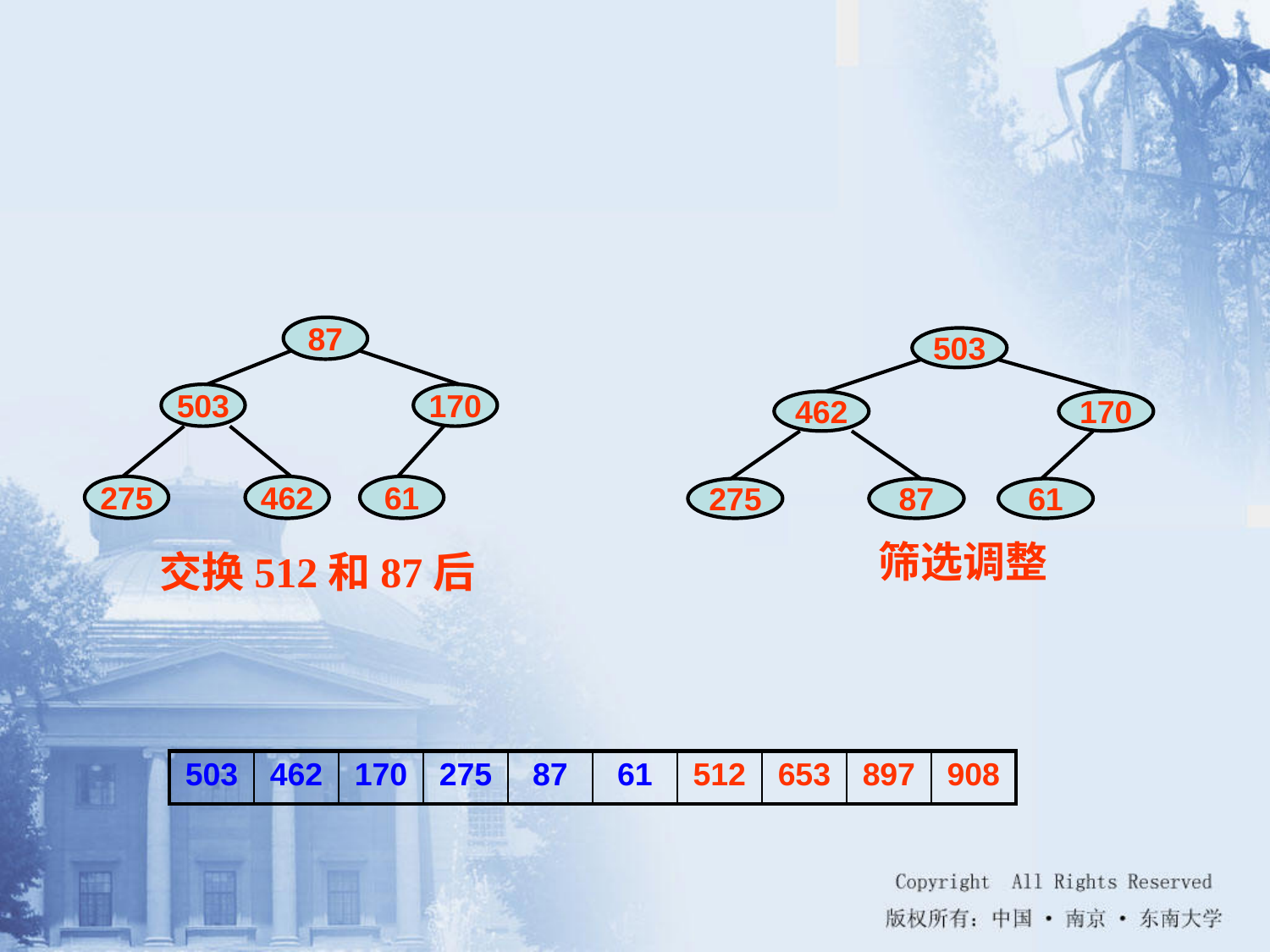

87
503

503
170
462
170

275
462
61
275
87
61
筛选调整
交换512和87后
| 503 | 462 | 170 | 275 | 87 | 61 | 512 | 653 | 897 | 908 |
| --- | --- | --- | --- | --- | --- | --- | --- | --- | --- |